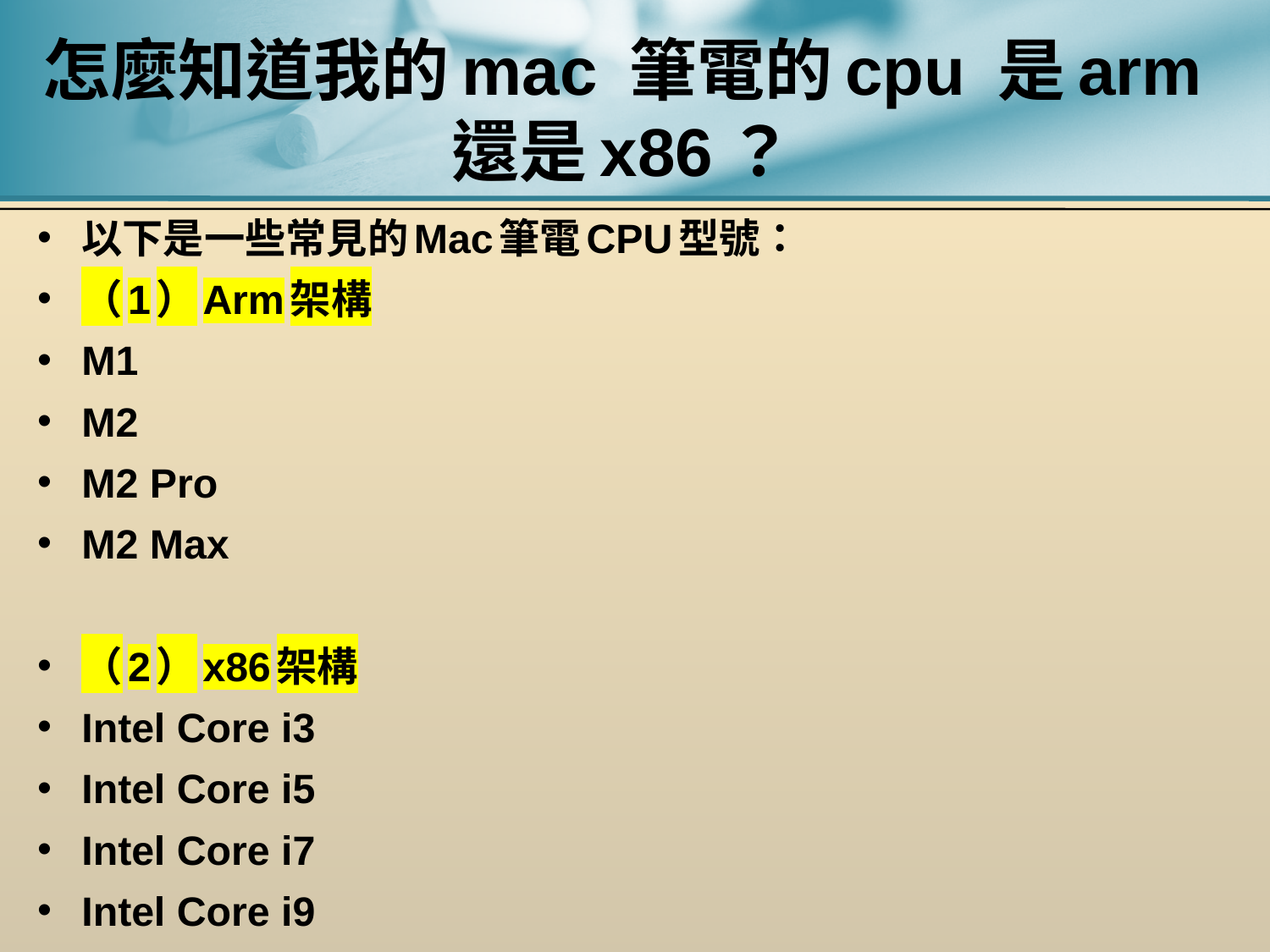

# 怎麼知道我的mac 筆電的cpu 是arm 還是x86？
以下是一些常見的Mac筆電CPU型號：
（1）Arm架構
M1
M2
M2 Pro
M2 Max

（2）x86架構
Intel Core i3
Intel Core i5
Intel Core i7
Intel Core i9